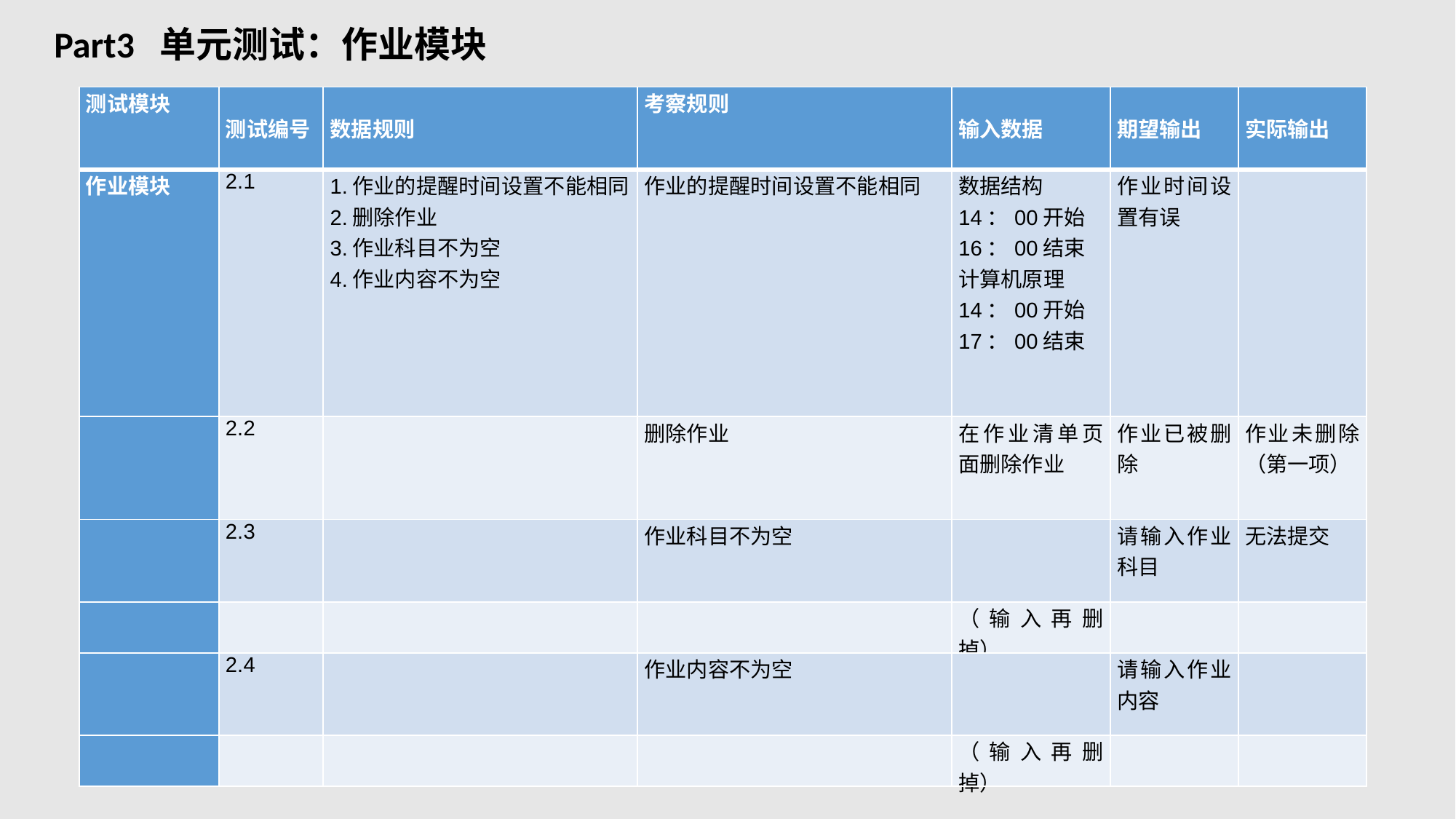

Part3  单元测试：作业模块
| 测试模块 | 测试编号 | 数据规则 | 考察规则 | 输入数据 | 期望输出 | 实际输出 |
| --- | --- | --- | --- | --- | --- | --- |
| 作业模块 | 2.1 | 1.作业的提醒时间设置不能相同 2.删除作业 3.作业科目不为空 4.作业内容不为空 | 作业的提醒时间设置不能相同 | 数据结构 14：00开始 16：00结束 计算机原理 14：00开始 17：00结束 | 作业时间设置有误 |  |
|  | 2.2 |  | 删除作业 | 在作业清单页面删除作业 | 作业已被删除 | 作业未删除（第一项） |
|  | 2.3 |  | 作业科目不为空 |  | 请输入作业科目 | 无法提交 |
|  |  |  |  | （输入再删掉） |  |  |
|  | 2.4 |  | 作业内容不为空 |  | 请输入作业内容 |  |
|  |  |  |  | （输入再删掉） |  |  |